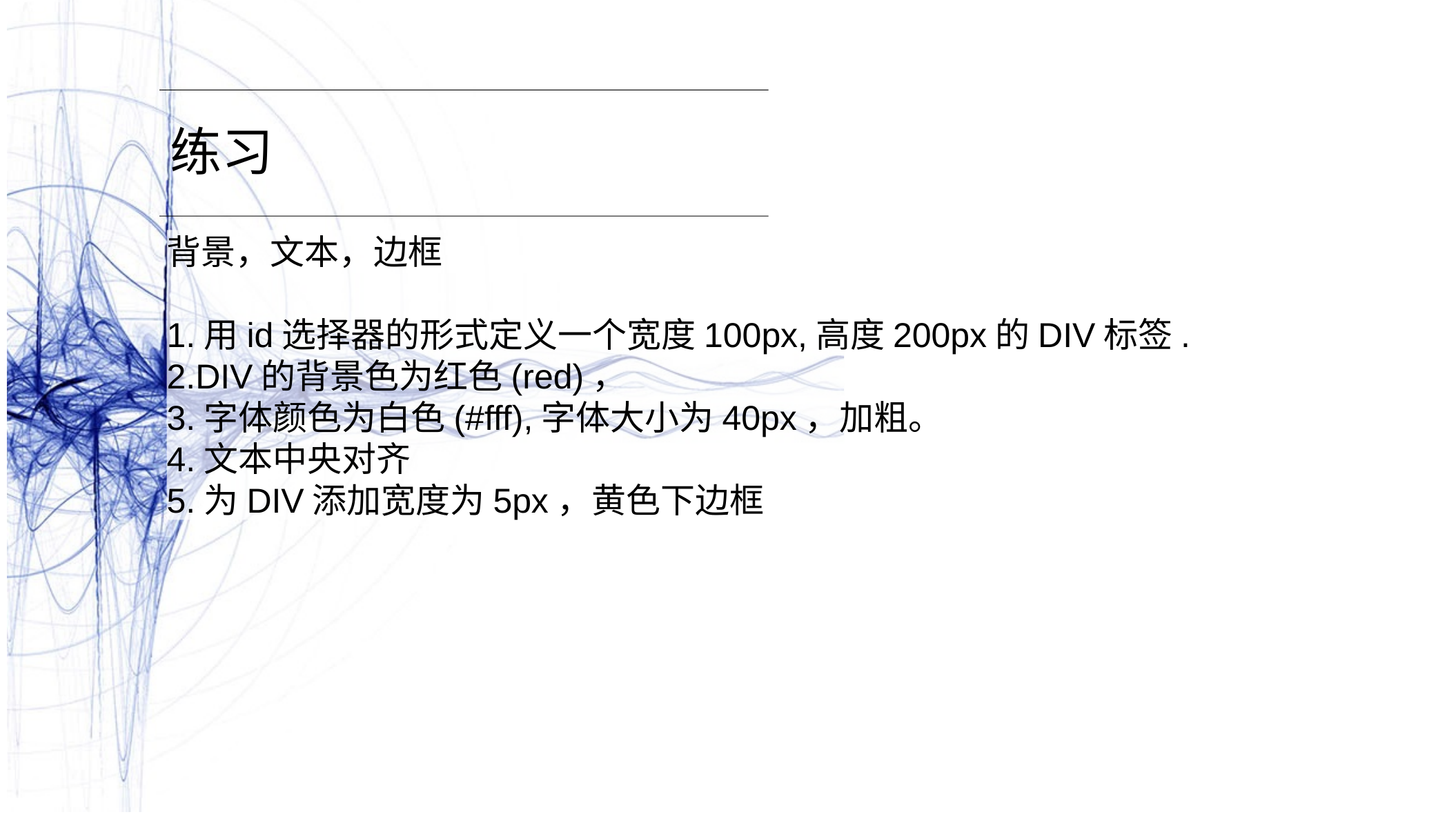

练习

背景，文本，边框

1.用id选择器的形式定义一个宽度100px,高度200px的DIV标签.
2.DIV的背景色为红色(red)，
3.字体颜色为白色(#fff),字体大小为40px，加粗。
4.文本中央对齐
5.为DIV添加宽度为5px，黄色下边框